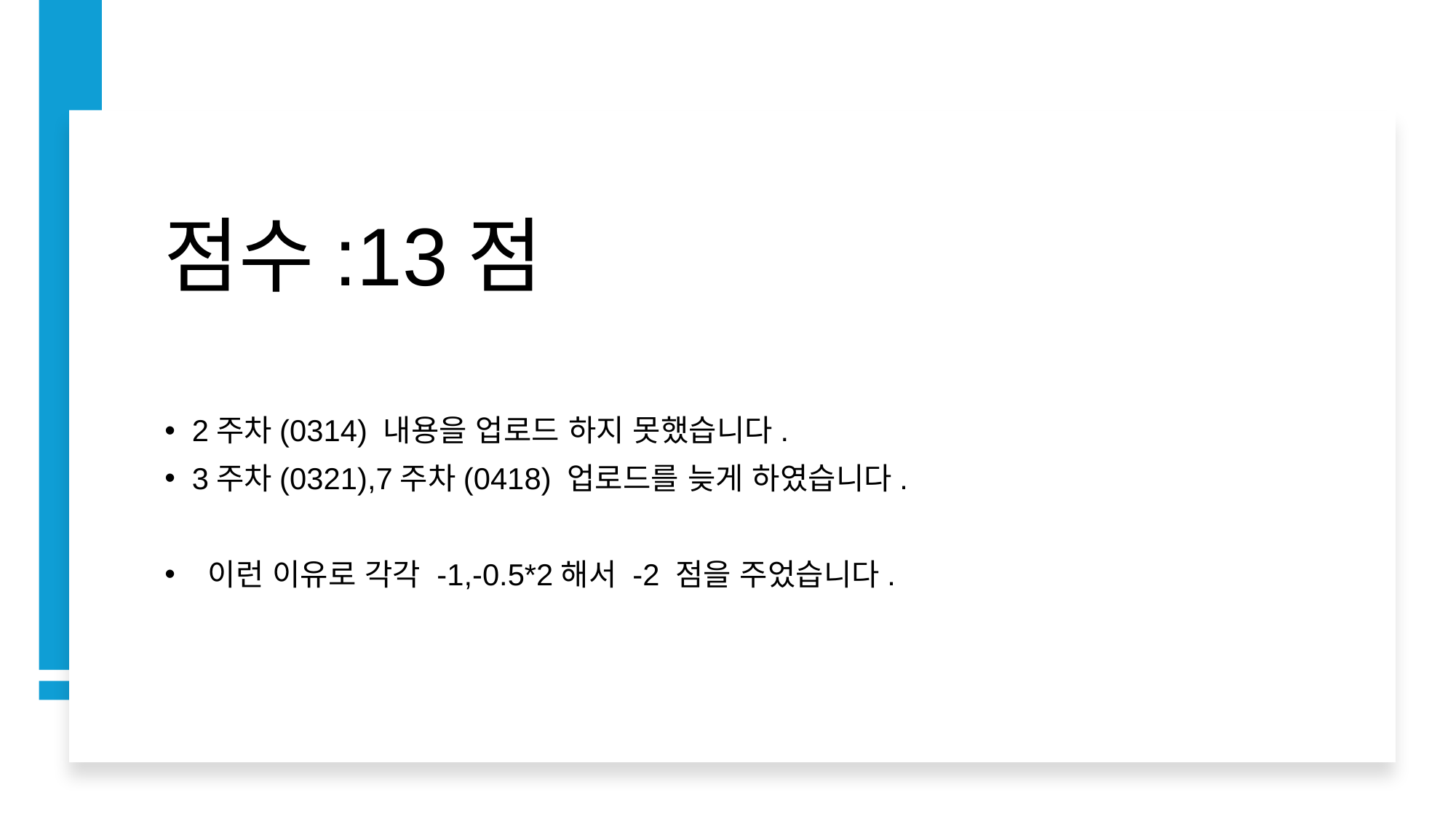

# 점수:13점

2주차(0314) 내용을 업로드 하지 못했습니다.
3주차(0321),7주차(0418) 업로드를 늦게 하였습니다.

 이런 이유로 각각 -1,-0.5*2해서 -2 점을 주었습니다.